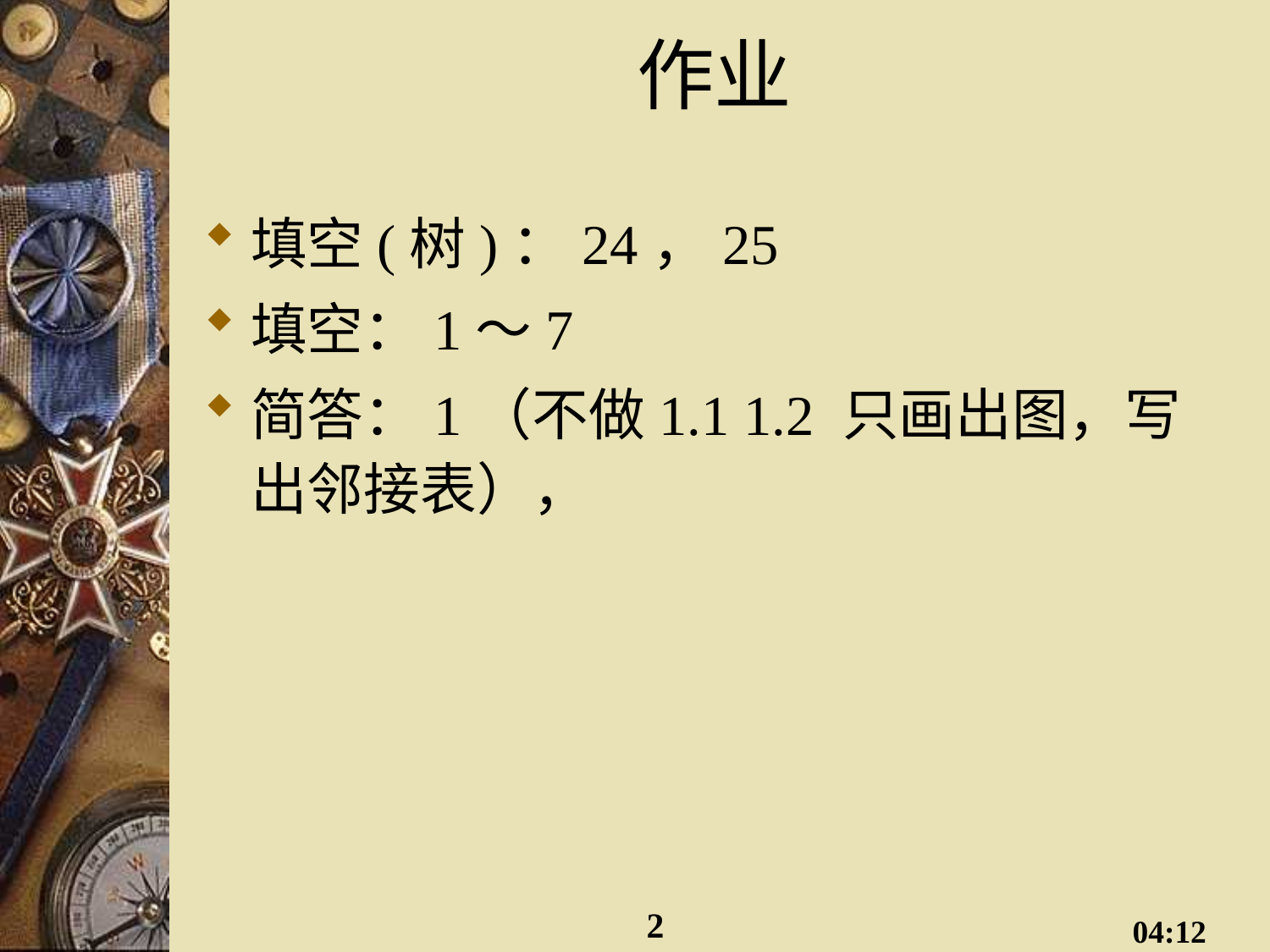

# 作业
填空(树)：24，25
填空：1～7
简答：1（不做1.1 1.2 只画出图，写出邻接表），